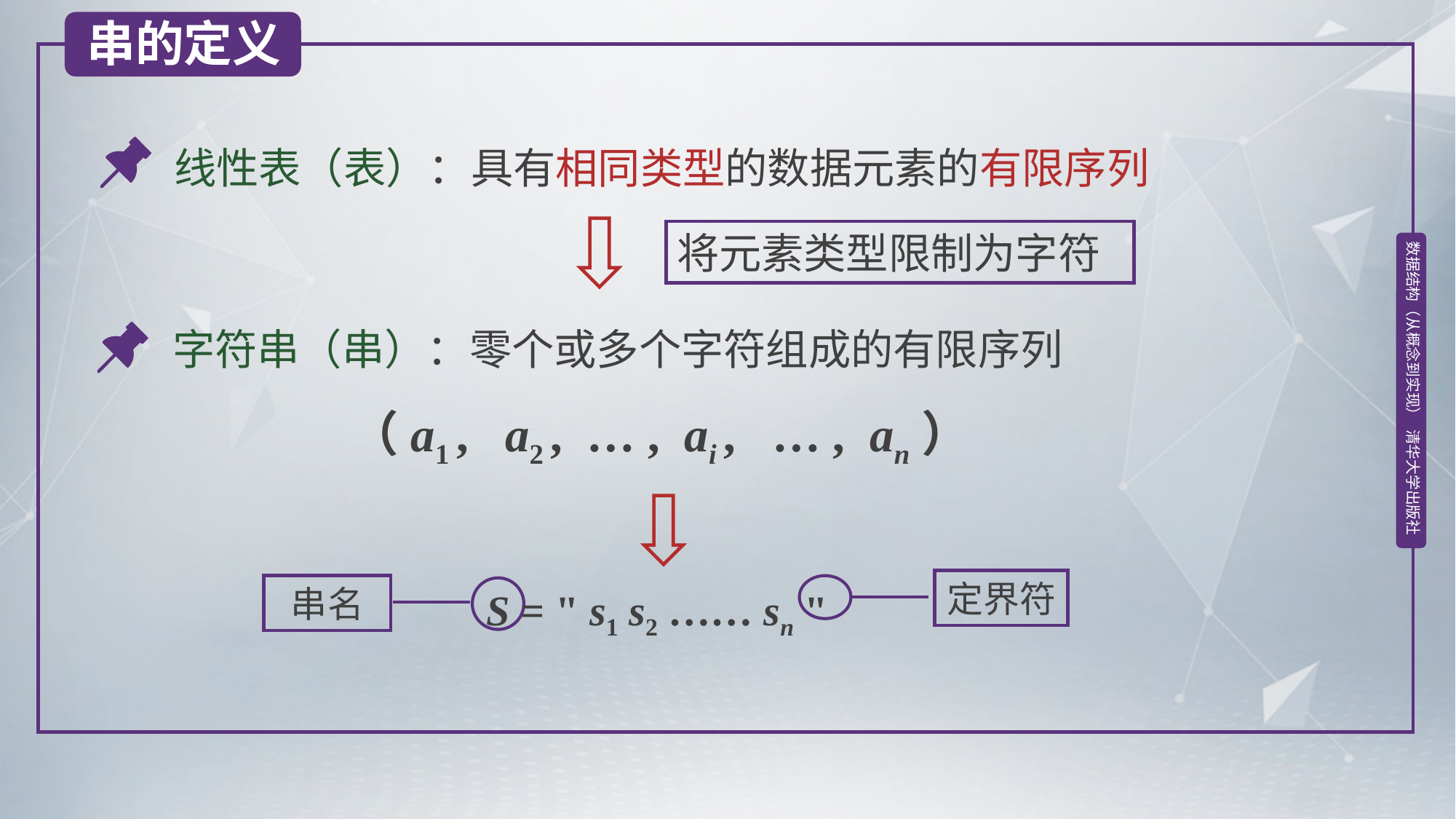

串的定义

线性表（表）：具有相同类型的数据元素的有限序列
（a1 ,   a2 ,  … ,  ai ,   … ,  an）

将元素类型限制为字符

字符串（串）：零个或多个字符组成的有限序列

S = " s1 s2 …… sn "
定界符

串名